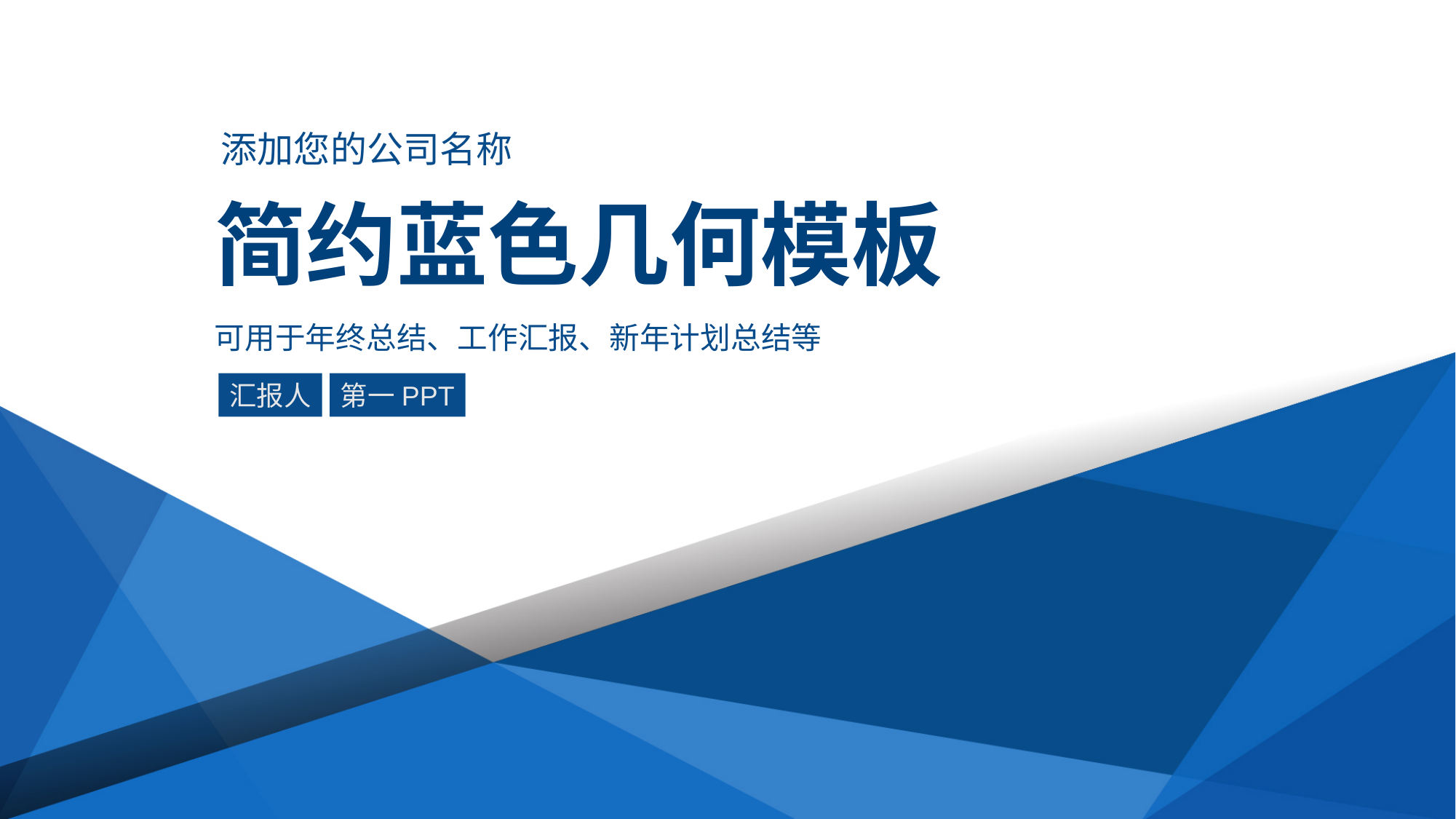

添加您的公司名称
简约蓝色几何模板
可用于年终总结、工作汇报、新年计划总结等
汇报人
第一PPT